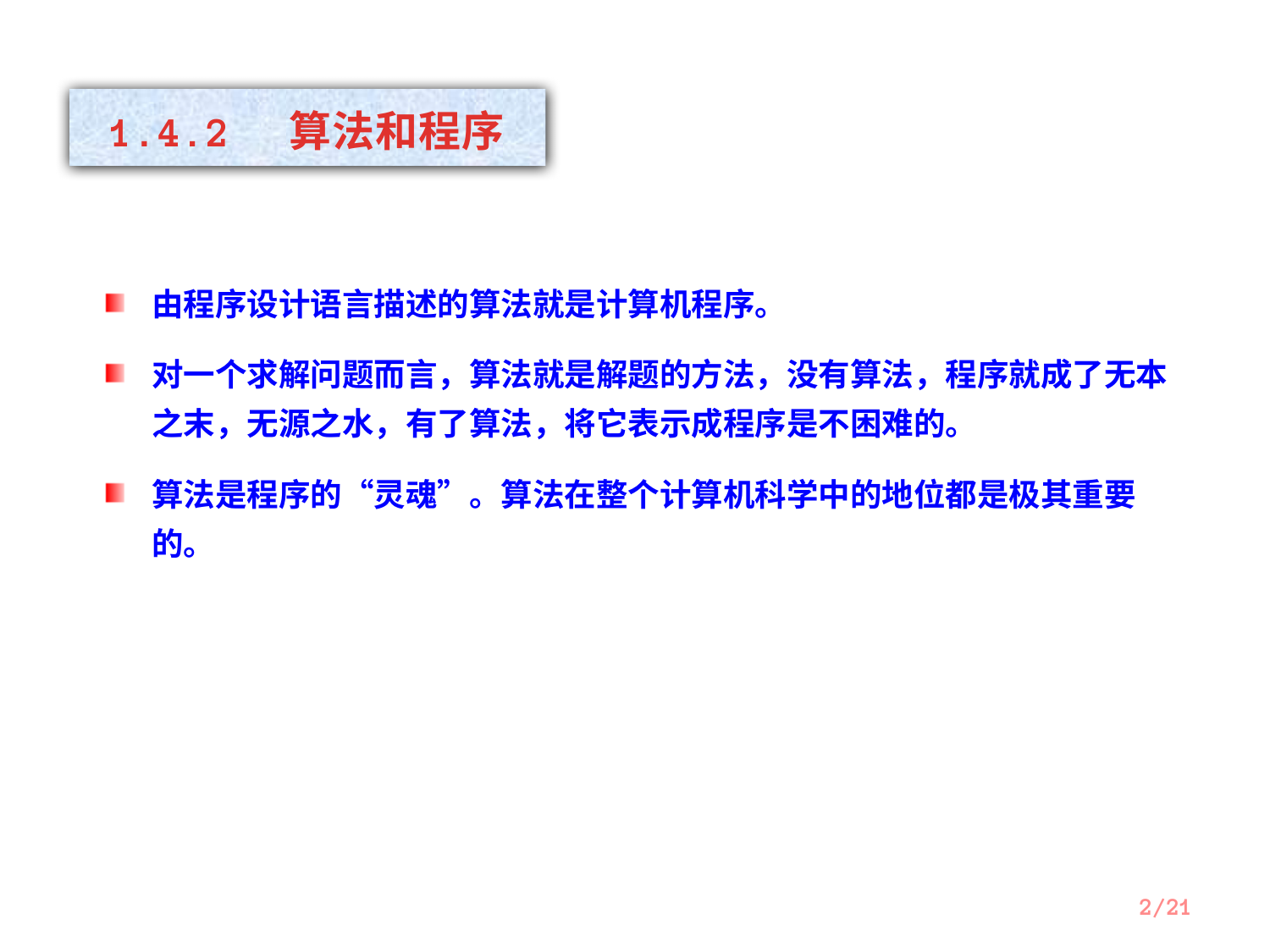

1.4.2  算法和程序
由程序设计语言描述的算法就是计算机程序。
对一个求解问题而言，算法就是解题的方法，没有算法，程序就成了无本之末，无源之水，有了算法，将它表示成程序是不困难的。
算法是程序的“灵魂”。算法在整个计算机科学中的地位都是极其重要的。
2/21